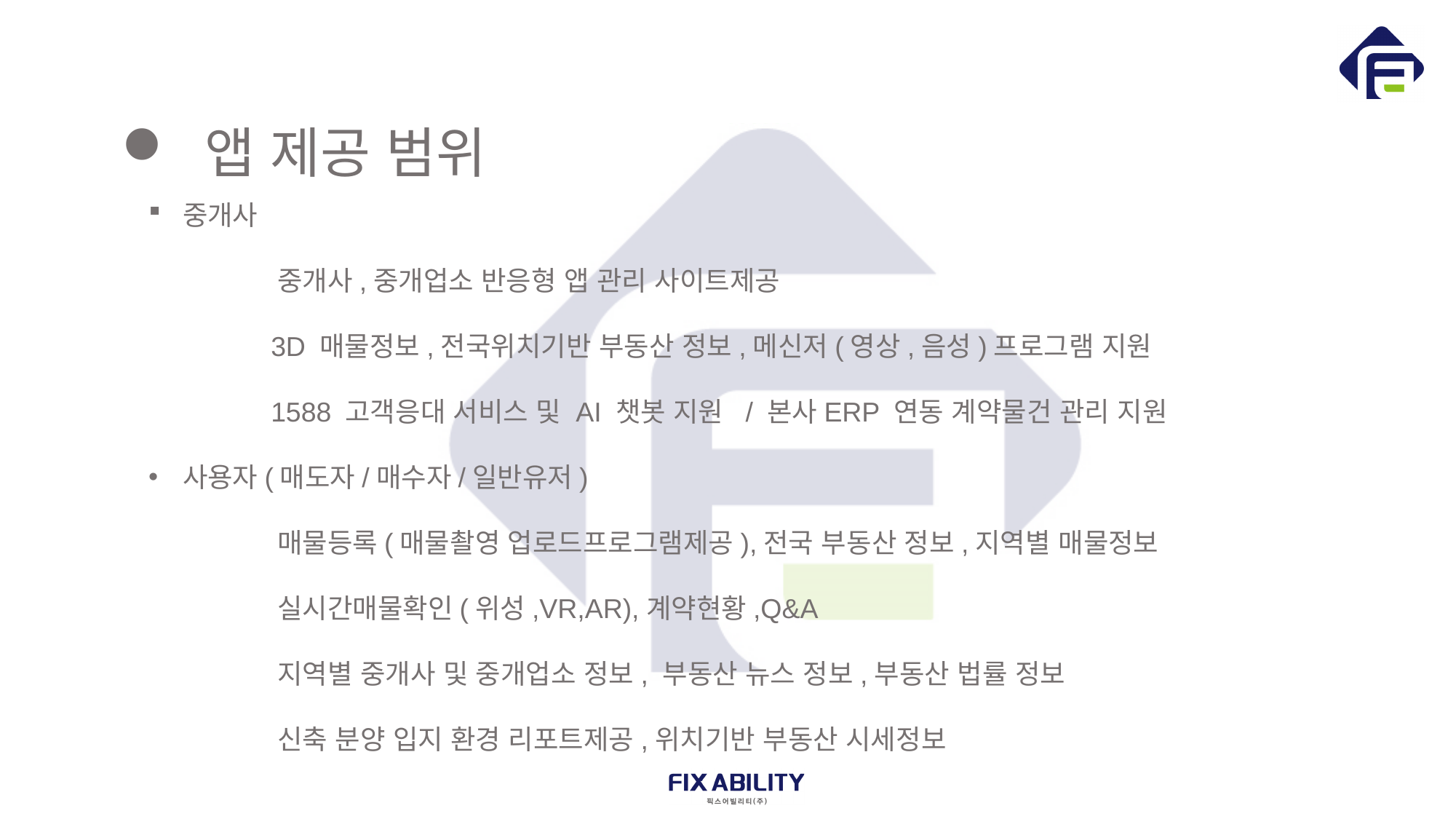

앱 제공 범위
중개사

                중개사,중개업소 반응형 앱 관리 사이트제공

                3D 매물정보,전국위치기반 부동산 정보,메신저(영상,음성)프로그램 지원

                1588 고객응대 서비스 및 AI 챗봇 지원  / 본사ERP 연동 계약물건 관리 지원

사용자(매도자/매수자/일반유저)

                매물등록(매물촬영 업로드프로그램제공),전국 부동산 정보,지역별 매물정보

                실시간매물확인(위성,VR,AR),계약현황,Q&A

                지역별 중개사 및 중개업소 정보, 부동산 뉴스 정보,부동산 법률 정보

                신축 분양 입지 환경 리포트제공,위치기반 부동산 시세정보